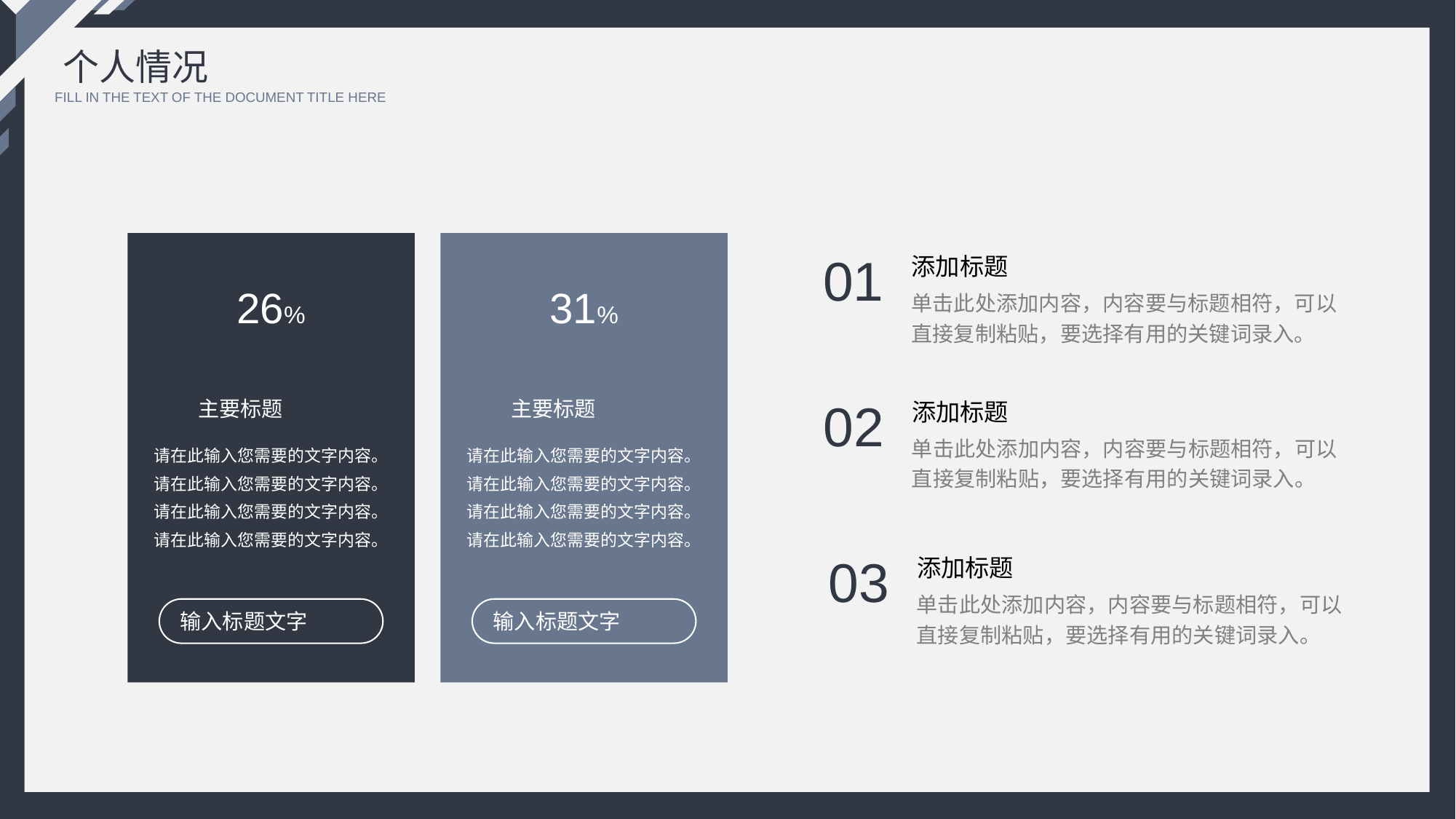

个人情况
FILL IN THE TEXT OF THE DOCUMENT TITLE HERE

01
添加标题
26%
31%
单击此处添加内容，内容要与标题相符，可以直接复制粘贴，要选择有用的关键词录入。
02
主要标题
主要标题
添加标题
单击此处添加内容，内容要与标题相符，可以直接复制粘贴，要选择有用的关键词录入。
请在此输入您需要的文字内容。请在此输入您需要的文字内容。请在此输入您需要的文字内容。请在此输入您需要的文字内容。
请在此输入您需要的文字内容。请在此输入您需要的文字内容。请在此输入您需要的文字内容。请在此输入您需要的文字内容。
03
添加标题
单击此处添加内容，内容要与标题相符，可以直接复制粘贴，要选择有用的关键词录入。

输入标题文字
输入标题文字